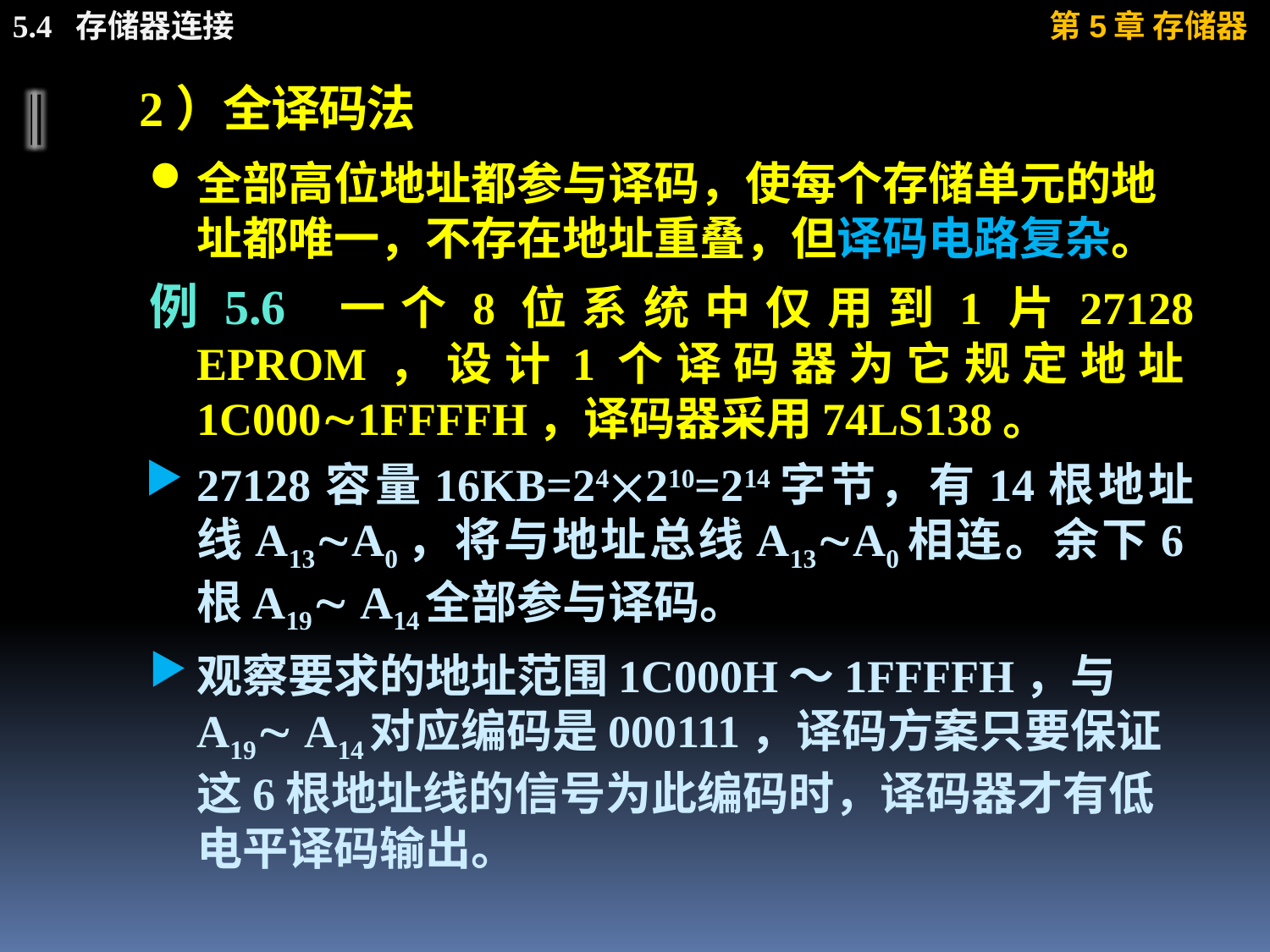

# 2）全译码法
全部高位地址都参与译码，使每个存储单元的地址都唯一，不存在地址重叠，但译码电路复杂。
例5.6 一个8位系统中仅用到1片27128 EPROM，设计1个译码器为它规定地址1C000∼1FFFFH，译码器采用74LS138。
27128容量16KB=24×210=214字节，有14根地址线A13∼A0，将与地址总线A13∼A0相连。余下6根A19∼ A14全部参与译码。
观察要求的地址范围1C000H～1FFFFH，与A19∼ A14对应编码是000111，译码方案只要保证这6根地址线的信号为此编码时，译码器才有低电平译码输出。